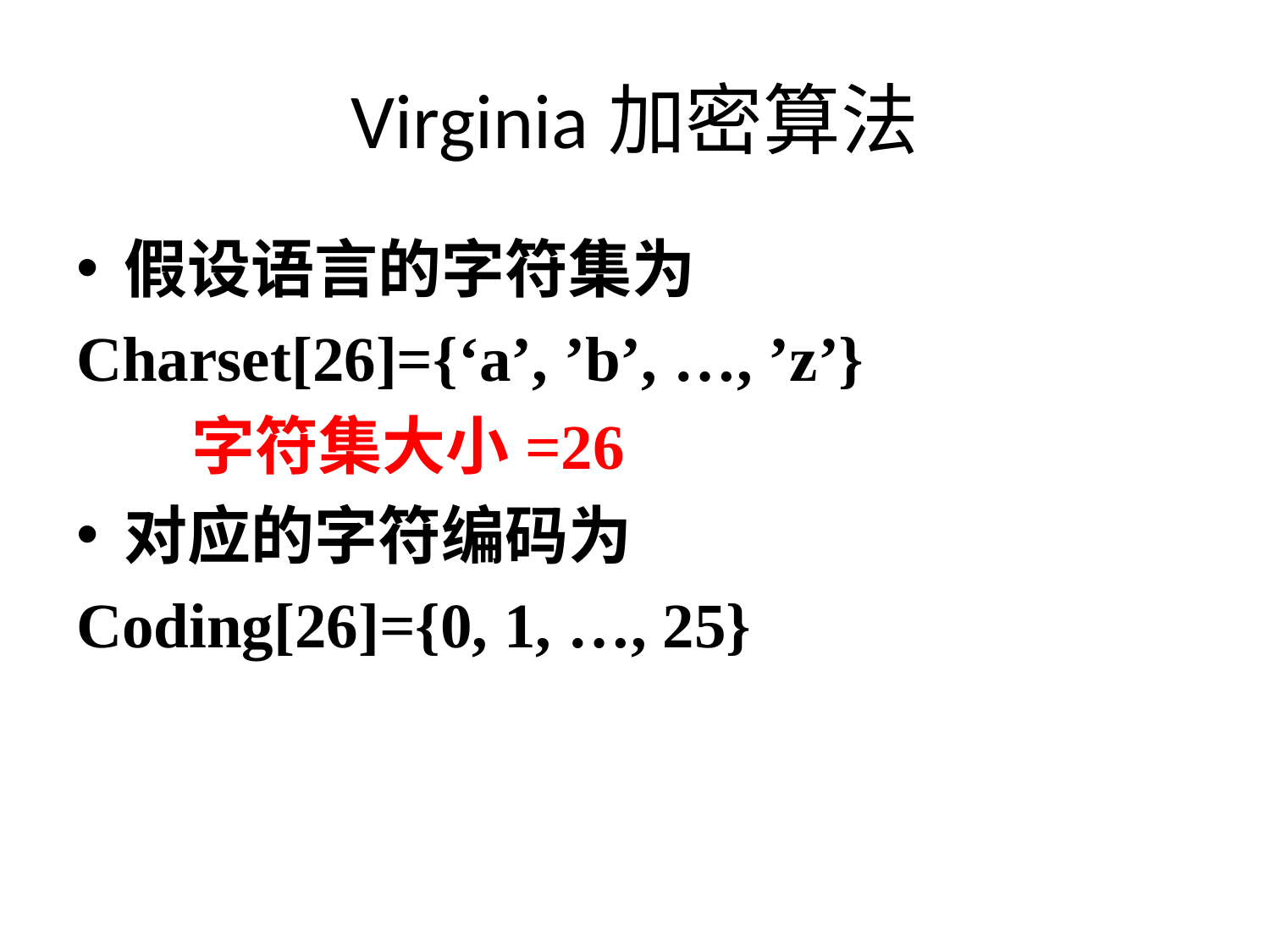

# Virginia加密算法
假设语言的字符集为
Charset[26]={‘a’, ’b’, …, ’z’}
       字符集大小=26
对应的字符编码为
Coding[26]={0, 1, …, 25}